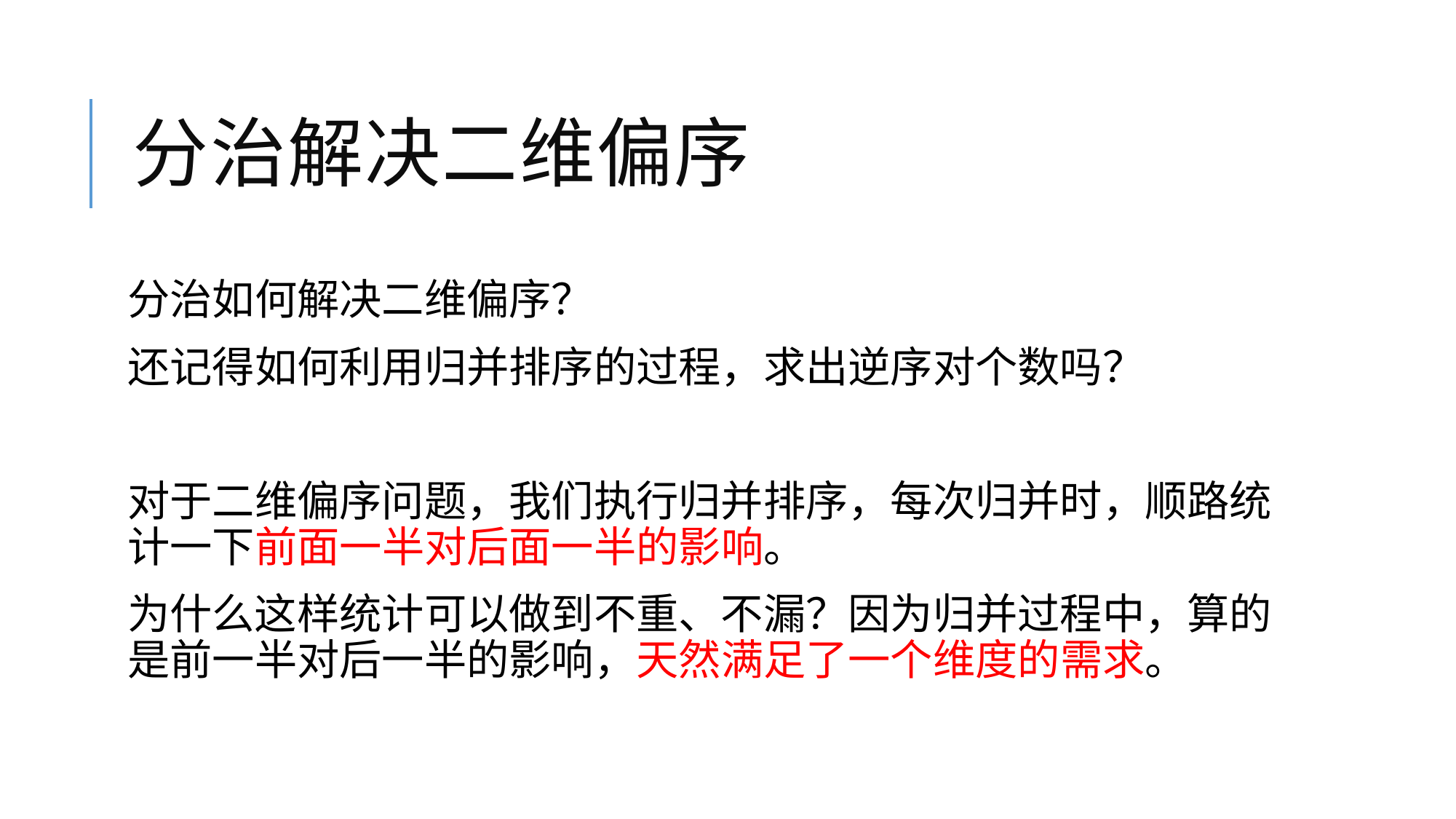

# 分治解决二维偏序
分治如何解决二维偏序？
还记得如何利用归并排序的过程，求出逆序对个数吗？

对于二维偏序问题，我们执行归并排序，每次归并时，顺路统计一下前面一半对后面一半的影响。
为什么这样统计可以做到不重、不漏？因为归并过程中，算的是前一半对后一半的影响，天然满足了一个维度的需求。